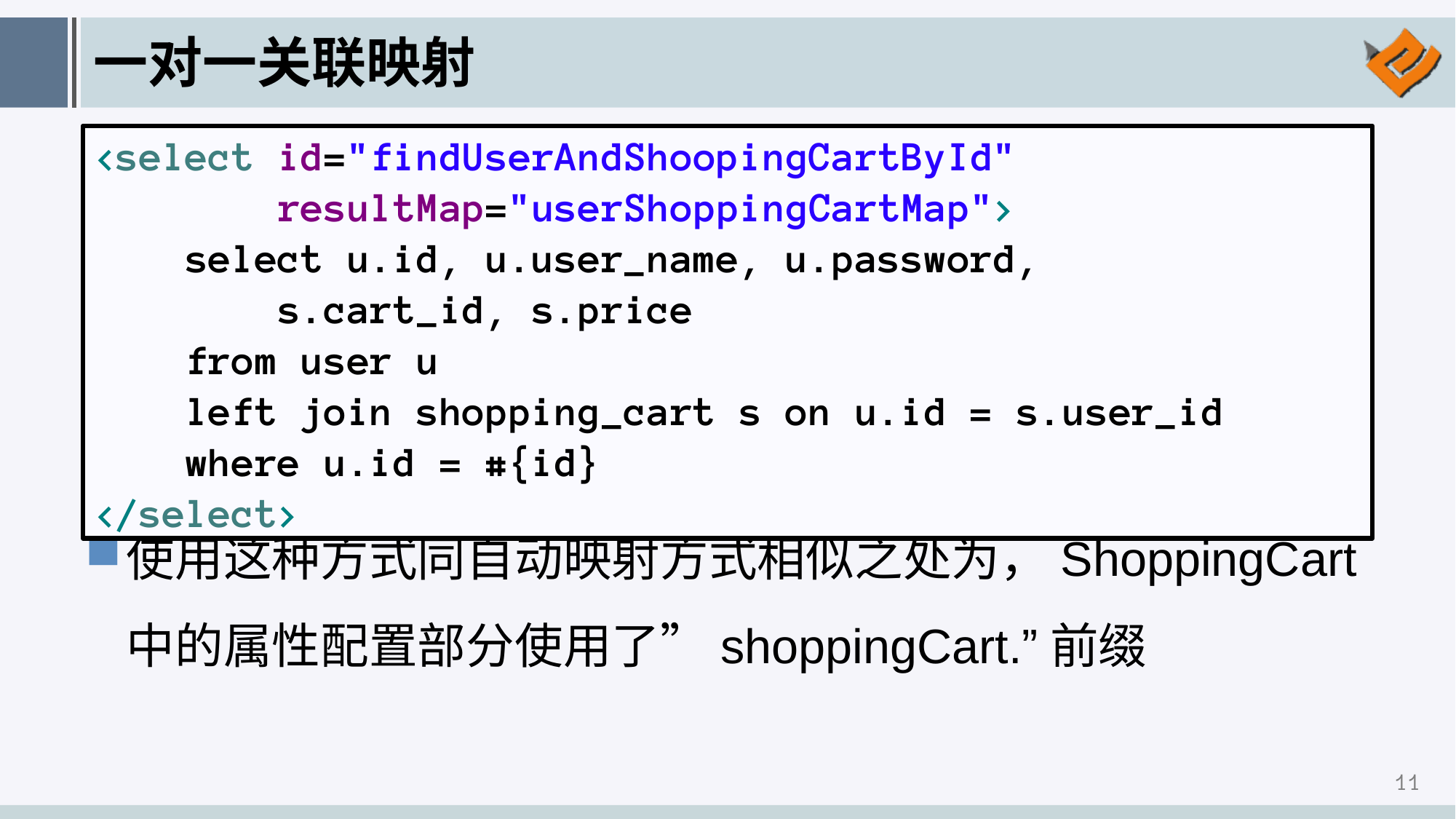

# 一对一关联映射
<select id="findUserAndShoopingCartById"
        resultMap="userShoppingCartMap">
    select u.id, u.user_name, u.password,
        s.cart_id, s.price
    from user u
    left join shopping_cart s on u.id = s.user_id
    where u.id = #{id}
</select>

使用这种方式同自动映射方式相似之处为，ShoppingCart中的属性配置部分使用了”shoppingCart.”前缀